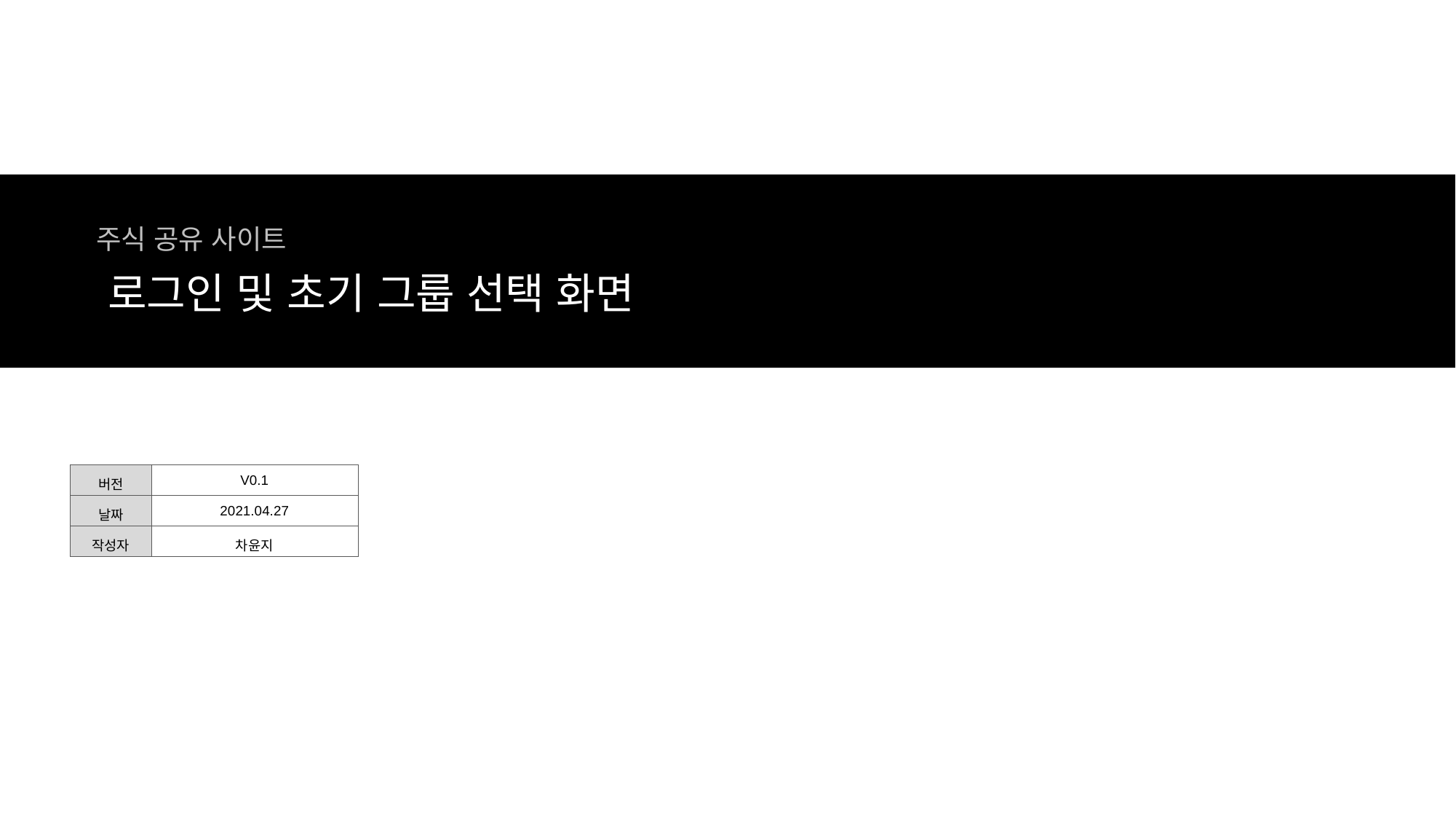

주식 공유 사이트
로그인 및 초기 그룹 선택 화면
| 버전 | V0.1 |
| --- | --- |
| 날짜 | 2021.04.27 |
| 작성자 | 차윤지 |